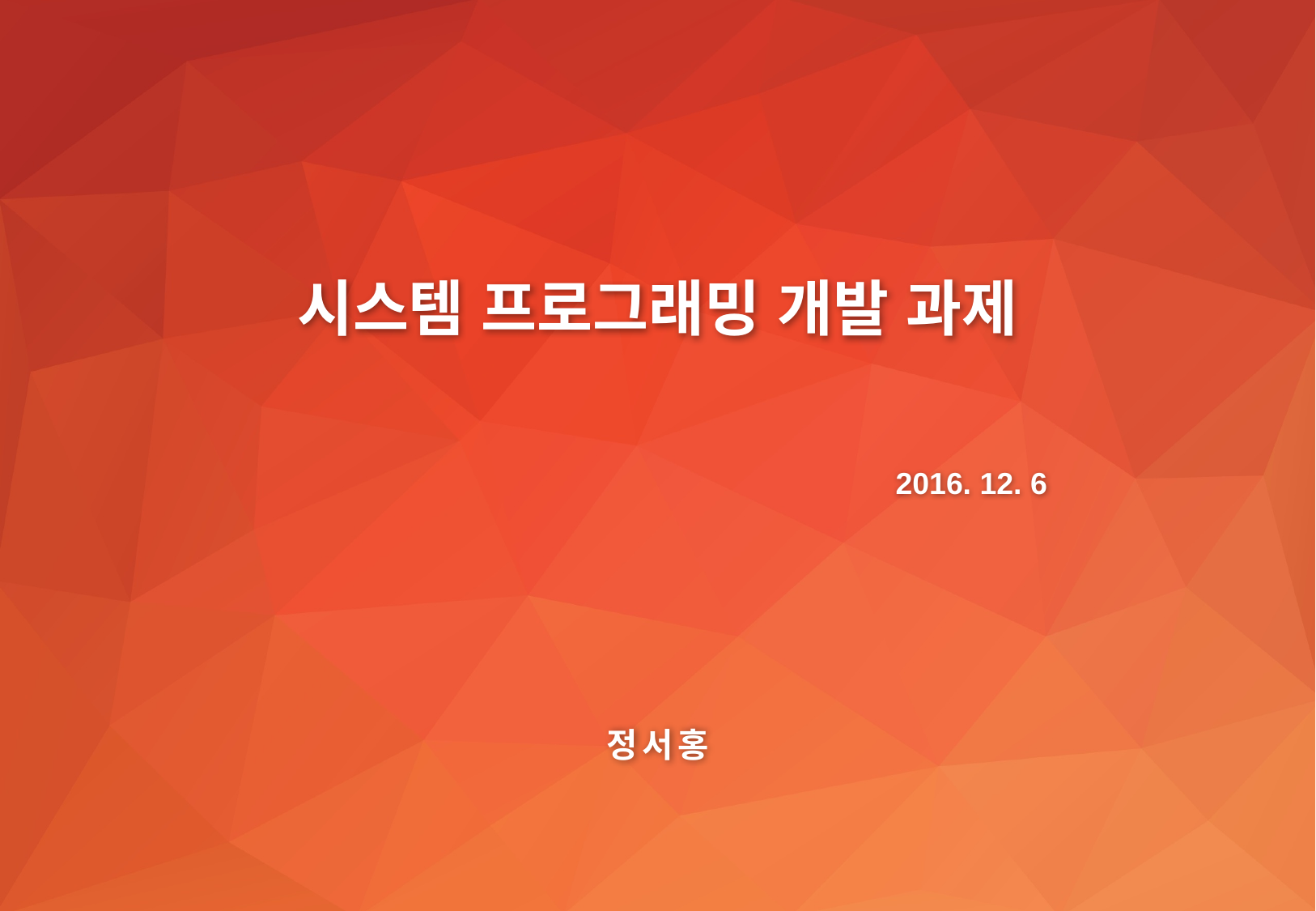

시스템 프로그래밍 개발 과제
2016. 12. 6
정 서 홍